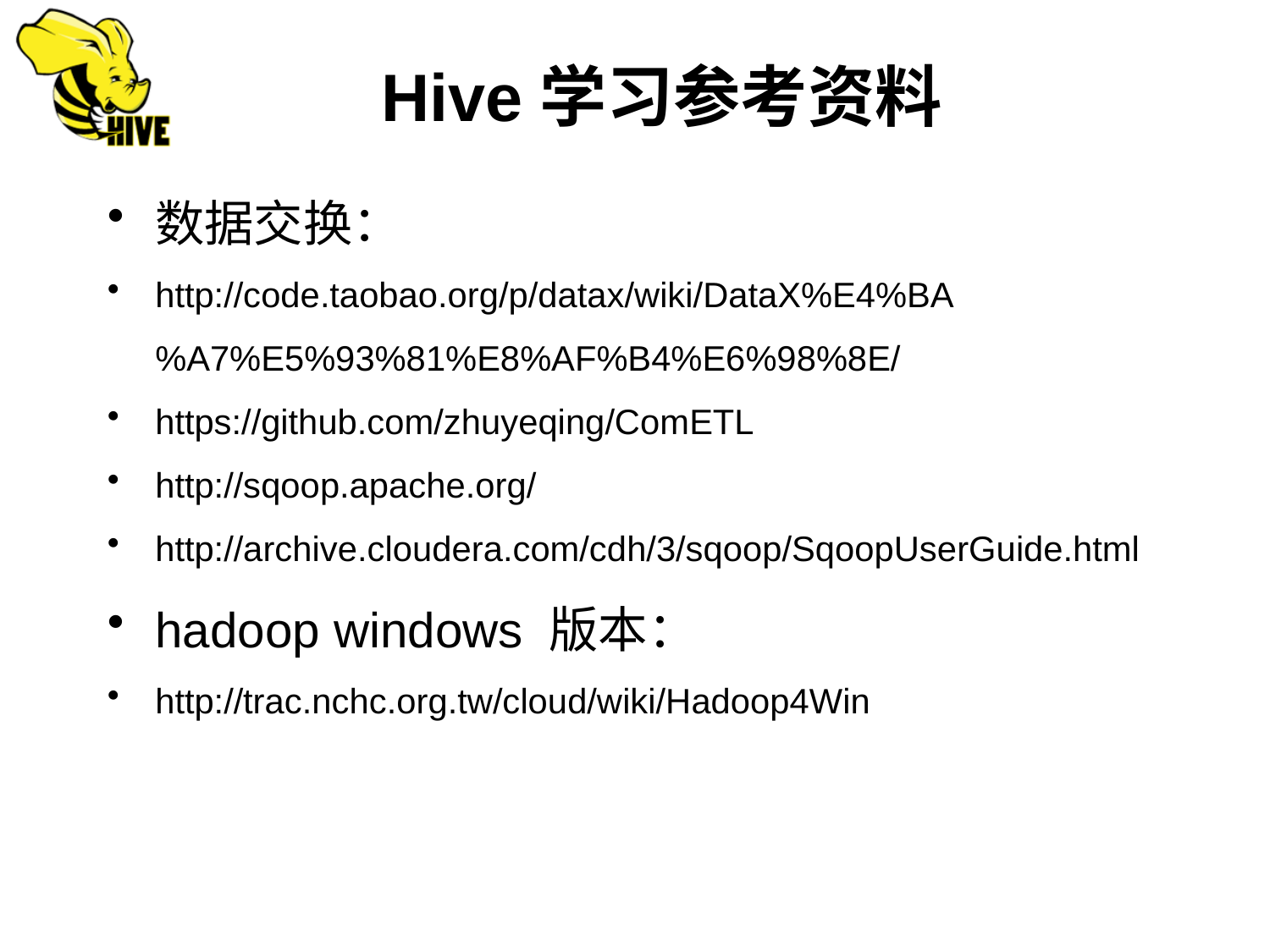

Hive学习参考资料
数据交换：
http://code.taobao.org/p/datax/wiki/DataX%E4%BA%A7%E5%93%81%E8%AF%B4%E6%98%8E/
https://github.com/zhuyeqing/ComETL
http://sqoop.apache.org/
http://archive.cloudera.com/cdh/3/sqoop/SqoopUserGuide.html
hadoop windows 版本：
http://trac.nchc.org.tw/cloud/wiki/Hadoop4Win